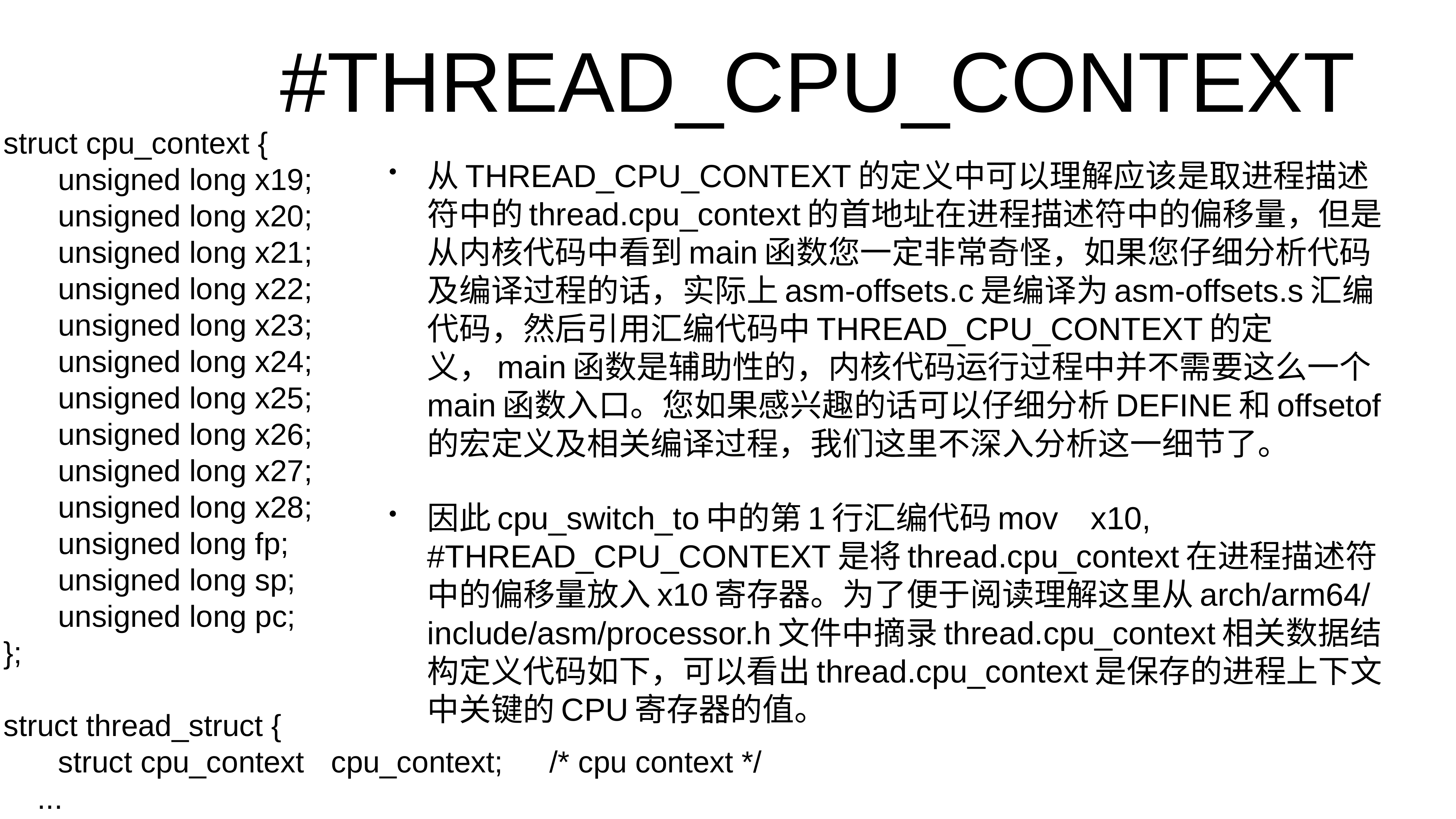

# #THREAD_CPU_CONTEXT
struct cpu_context {
	unsigned long x19;
	unsigned long x20;
	unsigned long x21;
	unsigned long x22;
	unsigned long x23;
	unsigned long x24;
	unsigned long x25;
	unsigned long x26;
	unsigned long x27;
	unsigned long x28;
	unsigned long fp;
	unsigned long sp;
	unsigned long pc;
};

struct thread_struct {
	struct cpu_context	cpu_context;	/* cpu context */
    ...
从THREAD_CPU_CONTEXT的定义中可以理解应该是取进程描述符中的thread.cpu_context的首地址在进程描述符中的偏移量，但是从内核代码中看到main函数您一定非常奇怪，如果您仔细分析代码及编译过程的话，实际上asm-offsets.c是编译为asm-offsets.s汇编代码，然后引用汇编代码中THREAD_CPU_CONTEXT的定义，main函数是辅助性的，内核代码运行过程中并不需要这么一个main函数入口。您如果感兴趣的话可以仔细分析DEFINE和offsetof的宏定义及相关编译过程，我们这里不深入分析这一细节了。
因此cpu_switch_to中的第1行汇编代码mov	x10, #THREAD_CPU_CONTEXT是将thread.cpu_context在进程描述符中的偏移量放入x10寄存器。为了便于阅读理解这里从arch/arm64/include/asm/processor.h文件中摘录thread.cpu_context相关数据结构定义代码如下，可以看出thread.cpu_context是保存的进程上下文中关键的CPU寄存器的值。